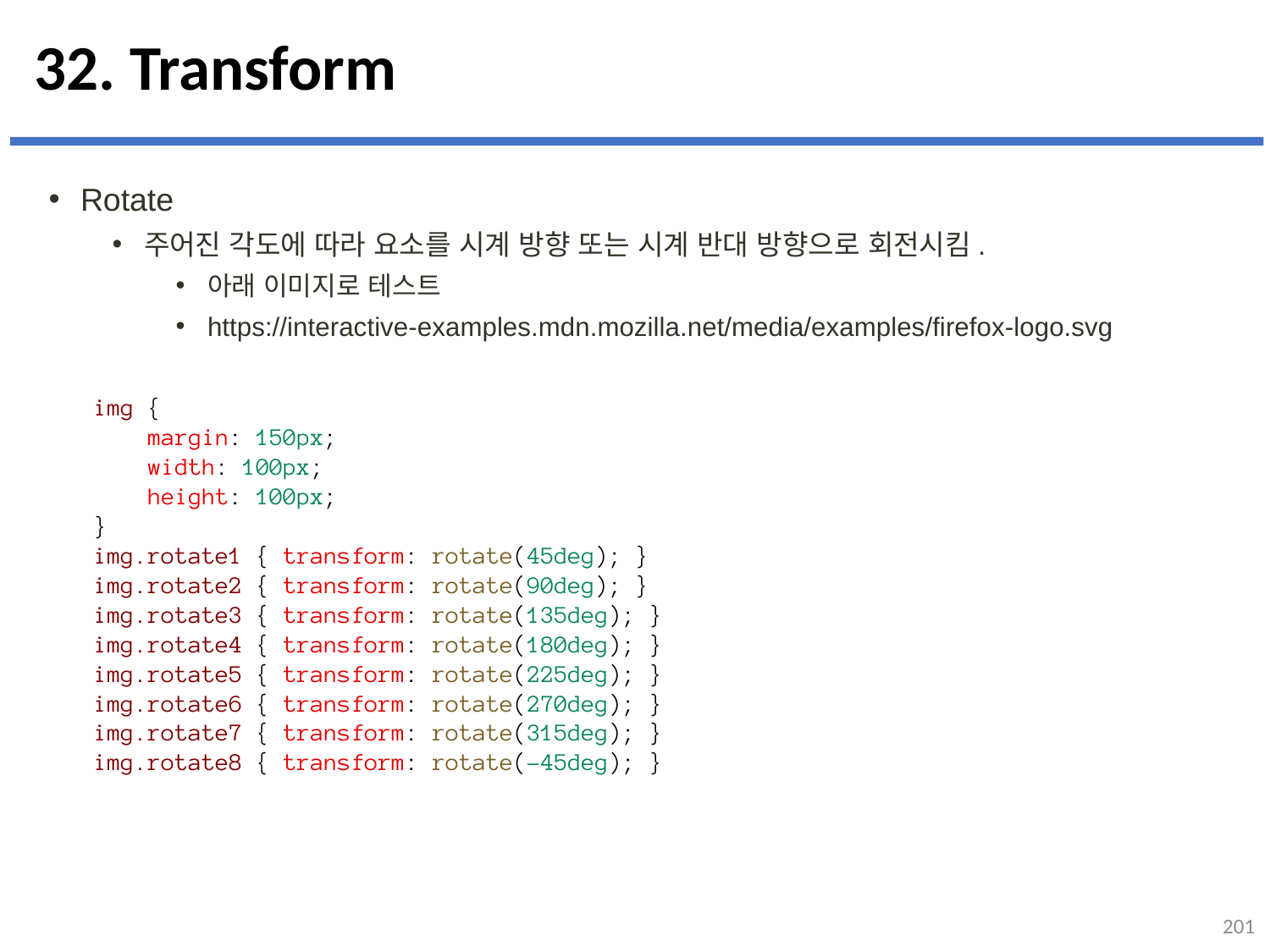

# 32. Transform
Rotate
주어진 각도에 따라 요소를 시계 방향 또는 시계 반대 방향으로 회전시킴.
아래 이미지로 테스트
https://interactive-examples.mdn.mozilla.net/media/examples/firefox-logo.svg

img {
    margin: 150px;
    width: 100px;
    height: 100px;
}
img.rotate1 { transform: rotate(45deg); }
img.rotate2 { transform: rotate(90deg); }
img.rotate3 { transform: rotate(135deg); }
img.rotate4 { transform: rotate(180deg); }
img.rotate5 { transform: rotate(225deg); }
img.rotate6 { transform: rotate(270deg); }
img.rotate7 { transform: rotate(315deg); }
img.rotate8 { transform: rotate(-45deg); }
201